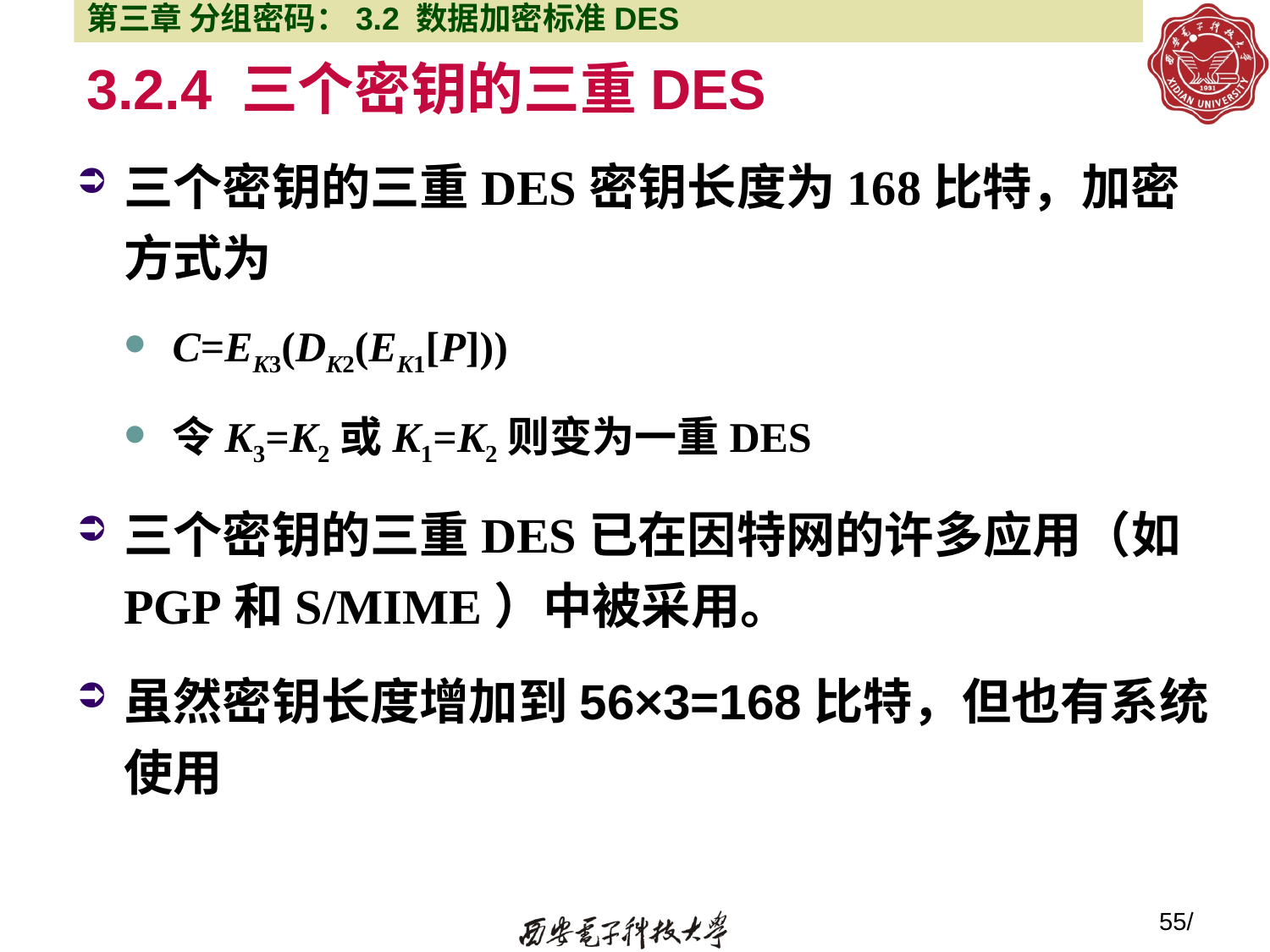

第三章 分组密码：3.2 数据加密标准DES
# 3.2.4 三个密钥的三重DES
三个密钥的三重DES密钥长度为168比特，加密方式为
C=EK3(DK2(EK1[P]))
令K3=K2或K1=K2则变为一重DES
三个密钥的三重DES已在因特网的许多应用（如PGP和S/MIME）中被采用。
虽然密钥长度增加到56×3=168比特，但也有系统使用

55/